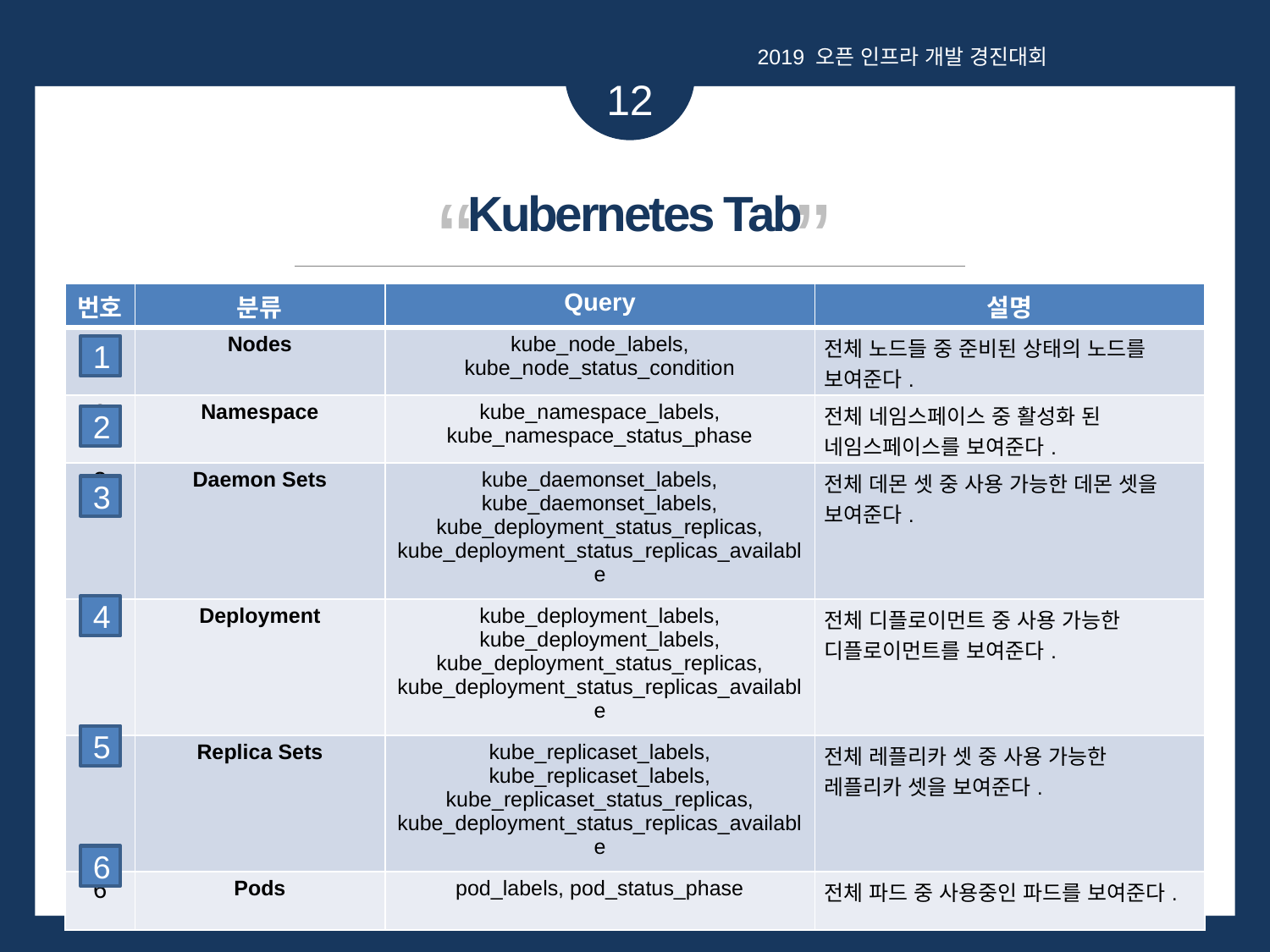

2019 오픈 인프라 개발 경진대회
12

“           ”
Kubernetes Tab
| 번호 | 분류 | Query | 설명 |
| --- | --- | --- | --- |
| 1 | Nodes | kube\_node\_labels, kube\_node\_status\_condition | 전체 노드들 중 준비된 상태의 노드를 보여준다. |
| 2 | Namespace | kube\_namespace\_labels, kube\_namespace\_status\_phase | 전체 네임스페이스 중 활성화 된 네임스페이스를 보여준다. |
| 3 | Daemon Sets | kube\_daemonset\_labels, kube\_daemonset\_labels, kube\_deployment\_status\_replicas, kube\_deployment\_status\_replicas\_available | 전체 데몬 셋 중 사용 가능한 데몬 셋을 보여준다. |
| 4 | Deployment | kube\_deployment\_labels, kube\_deployment\_labels, kube\_deployment\_status\_replicas, kube\_deployment\_status\_replicas\_available | 전체 디플로이먼트 중 사용 가능한 디플로이먼트를 보여준다. |
| 5 | Replica Sets | kube\_replicaset\_labels, kube\_replicaset\_labels, kube\_replicaset\_status\_replicas, kube\_deployment\_status\_replicas\_available | 전체 레플리카 셋 중 사용 가능한 레플리카 셋을 보여준다. |
| 6 | Pods | pod\_labels, pod\_status\_phase | 전체 파드 중 사용중인 파드를 보여준다. |
1
2
3
4
5
6